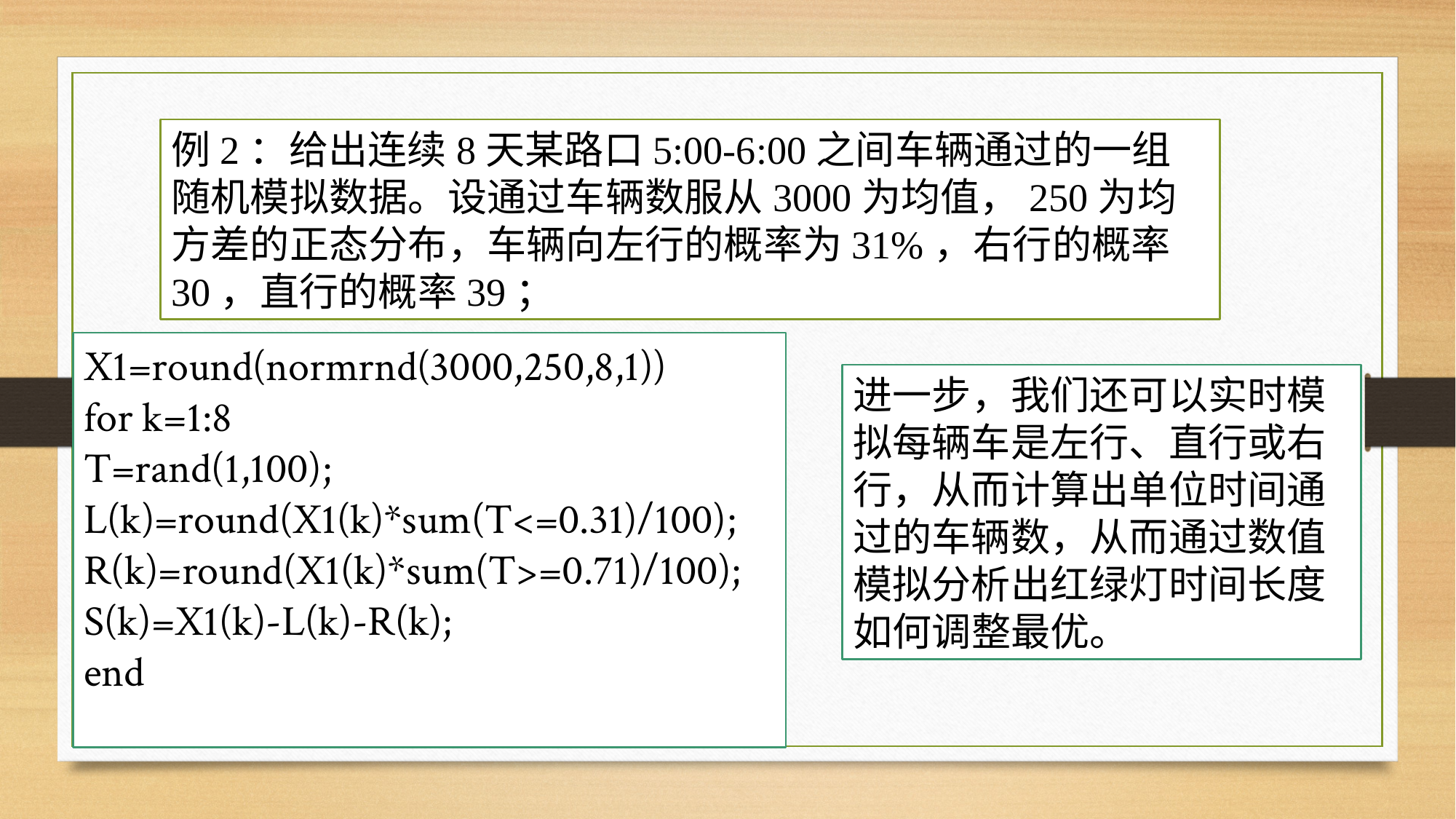

例2：给出连续8天某路口5:00-6:00之间车辆通过的一组随机模拟数据。设通过车辆数服从3000为均值，250为均方差的正态分布，车辆向左行的概率为31%，右行的概率30，直行的概率39；
X1=round(normrnd(3000,250,8,1))
for k=1:8
T=rand(1,100);
L(k)=round(X1(k)*sum(T<=0.31)/100);
R(k)=round(X1(k)*sum(T>=0.71)/100);
S(k)=X1(k)-L(k)-R(k);
end

进一步，我们还可以实时模拟每辆车是左行、直行或右行，从而计算出单位时间通过的车辆数，从而通过数值模拟分析出红绿灯时间长度如何调整最优。